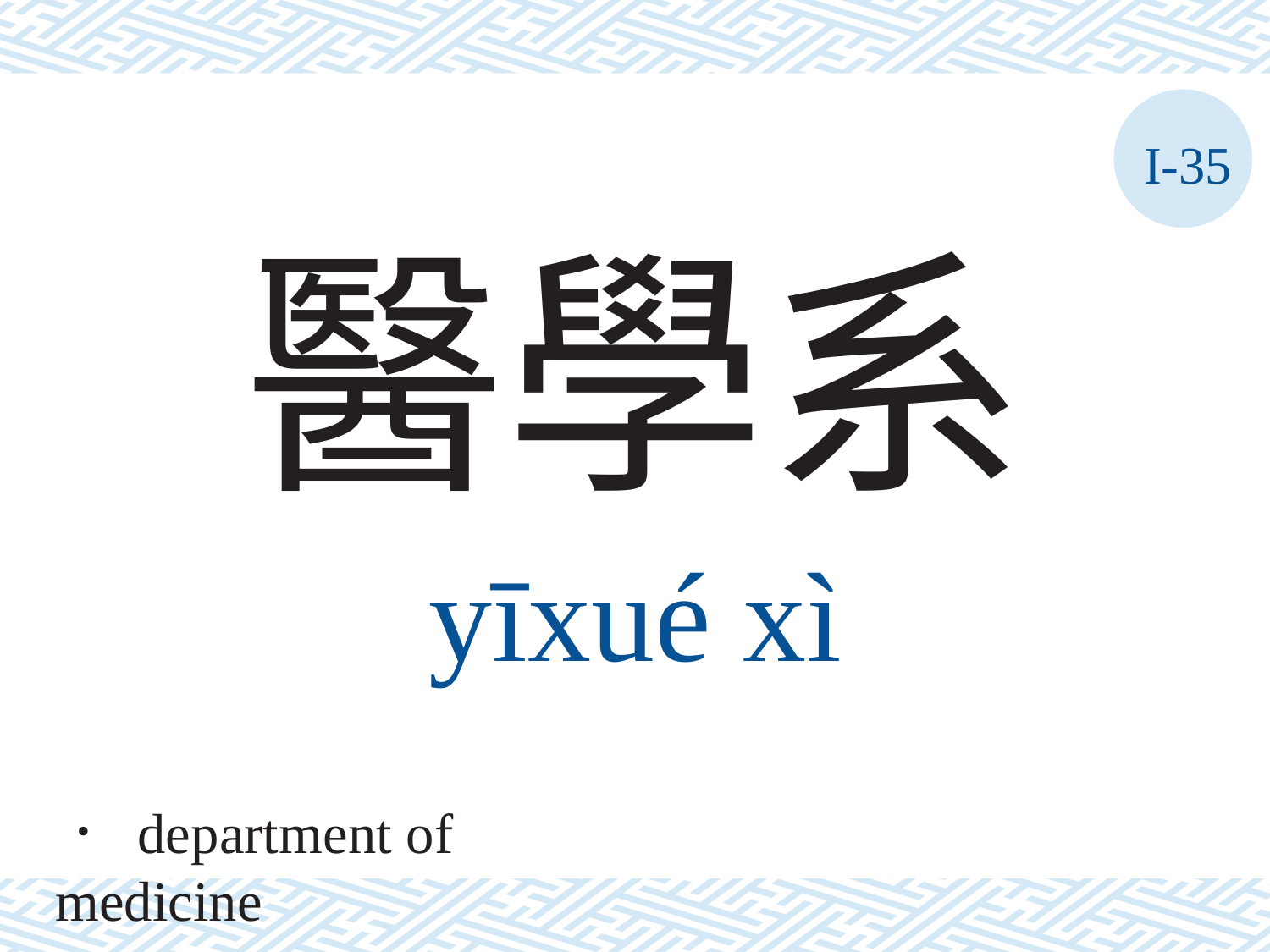

I-35
醫學系
yīxué	xì
． department of medicine